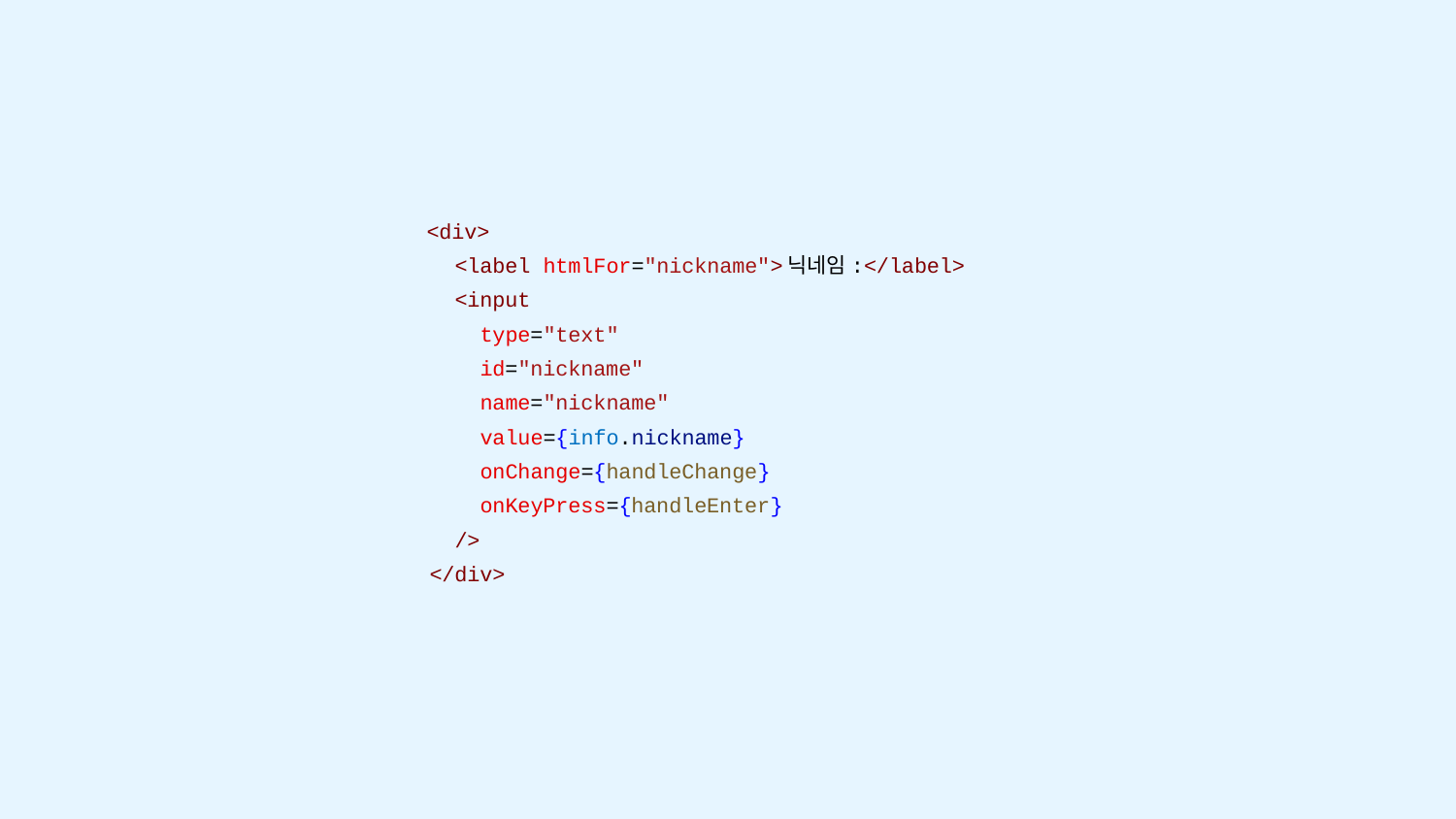

<div>
        <label htmlFor="nickname">닉네임:</label>
        <input
          type="text"
          id="nickname"
          name="nickname"
          value={info.nickname}
          onChange={handleChange}
          onKeyPress={handleEnter}
        />
      </div>